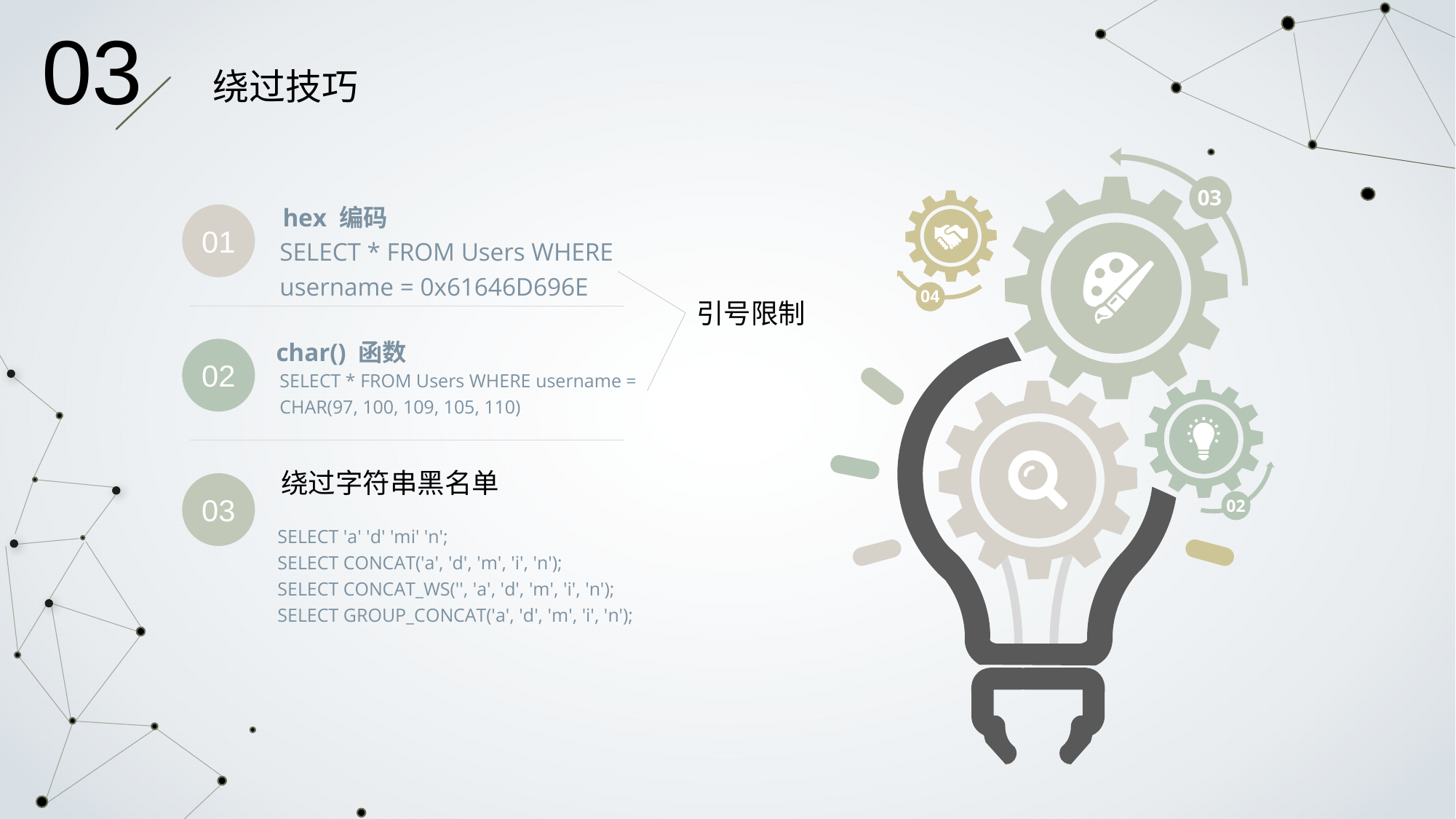

03

绕过技巧

03

04

02

 hex 编码

01
SELECT * FROM Users WHERE username = 0x61646D696E
引号限制
char() 函数

02
SELECT * FROM Users WHERE username = CHAR(97, 100, 109, 105, 110)

绕过字符串黑名单

03

SELECT 'a' 'd' 'mi' 'n';
SELECT CONCAT('a', 'd', 'm', 'i', 'n');
SELECT CONCAT_WS('', 'a', 'd', 'm', 'i', 'n');
SELECT GROUP_CONCAT('a', 'd', 'm', 'i', 'n');